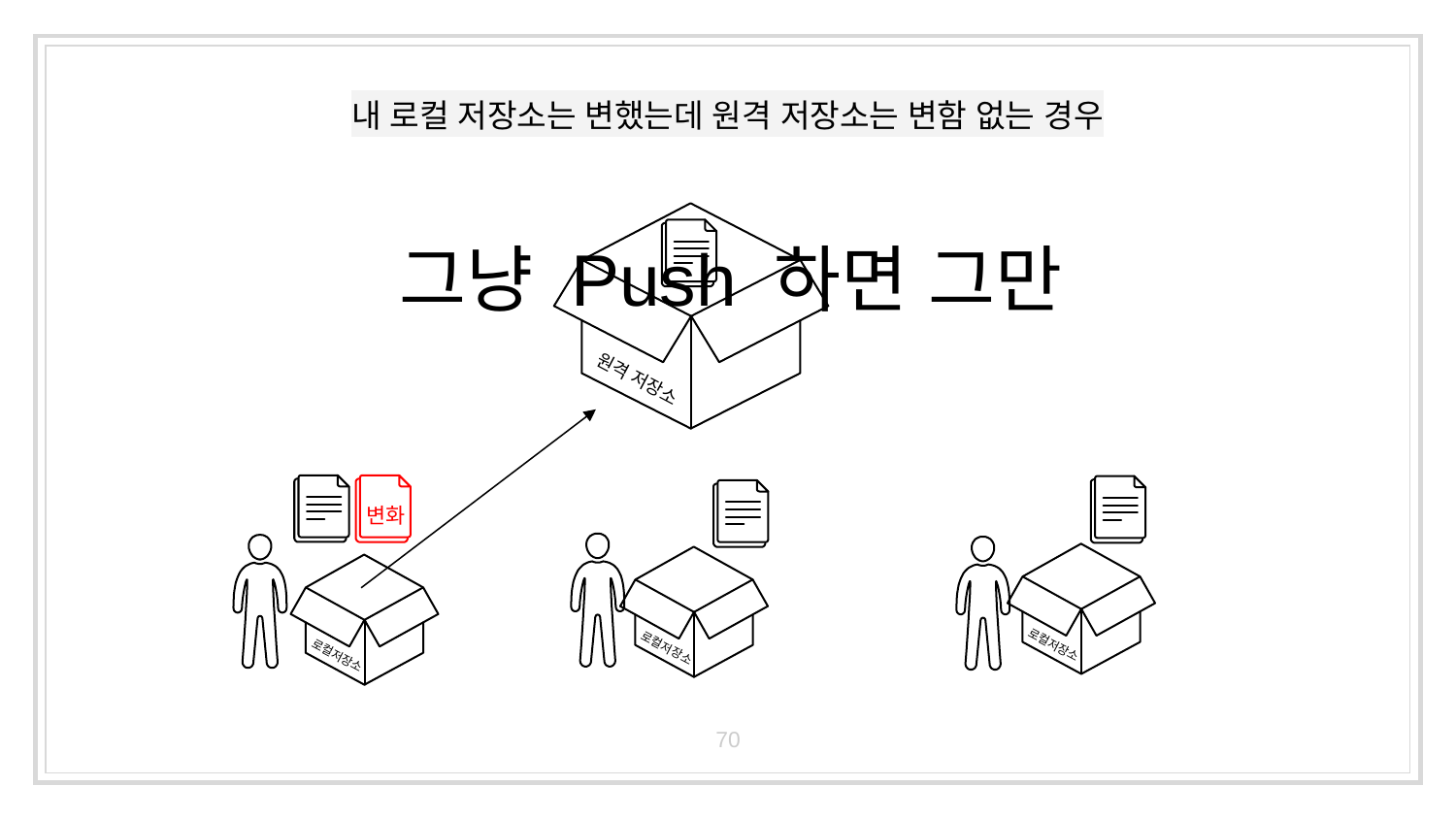

# 내 로컬 저장소는 변했는데 원격 저장소는 변함 없는 경우

원격 저장소
그냥 Push 하면 그만

변화

로컬저장소

로컬저장소

로컬저장소
70